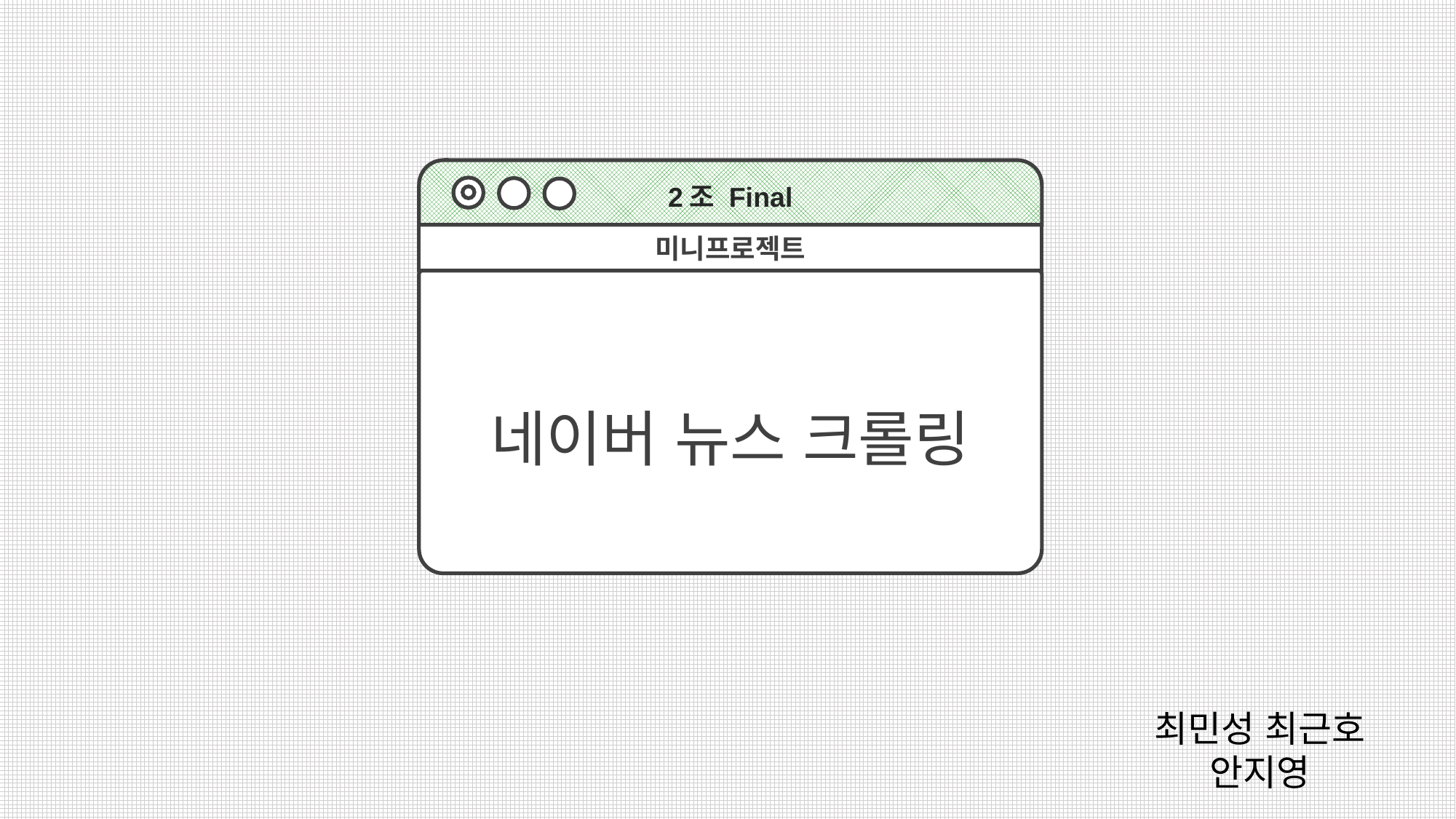

2조 Final

미니프로젝트
네이버 뉴스 크롤링
최민성 최근호 안지영